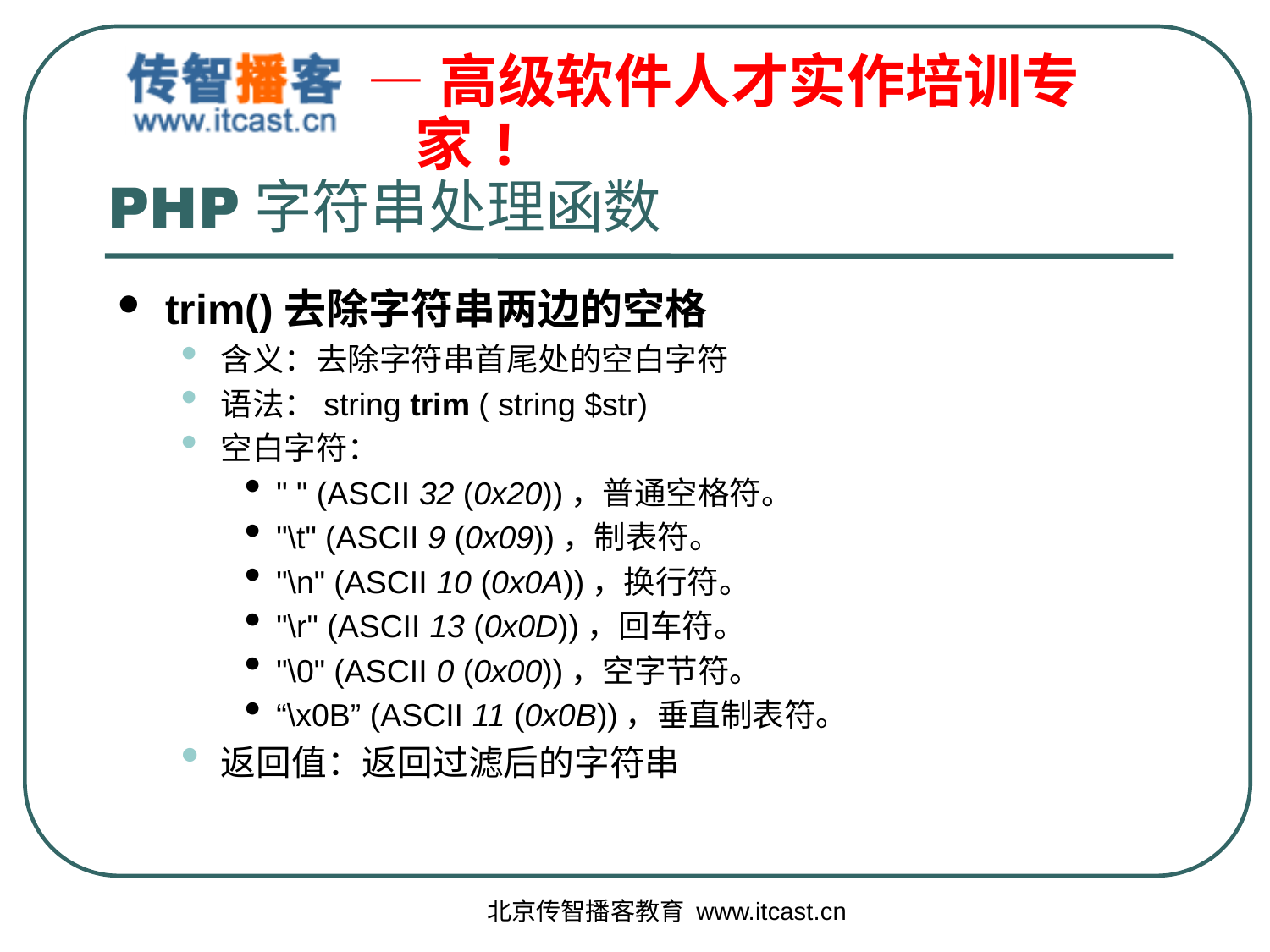

trim()去除字符串两边的空格
含义：去除字符串首尾处的空白字符
语法：string trim ( string $str)
空白字符：
" " (ASCII 32 (0x20))，普通空格符。
"\t" (ASCII 9 (0x09))，制表符。
"\n" (ASCII 10 (0x0A))，换行符。
"\r" (ASCII 13 (0x0D))，回车符。
"\0" (ASCII 0 (0x00))，空字节符。
“\x0B” (ASCII 11 (0x0B))，垂直制表符。
返回值：返回过滤后的字符串

# PHP字符串处理函数